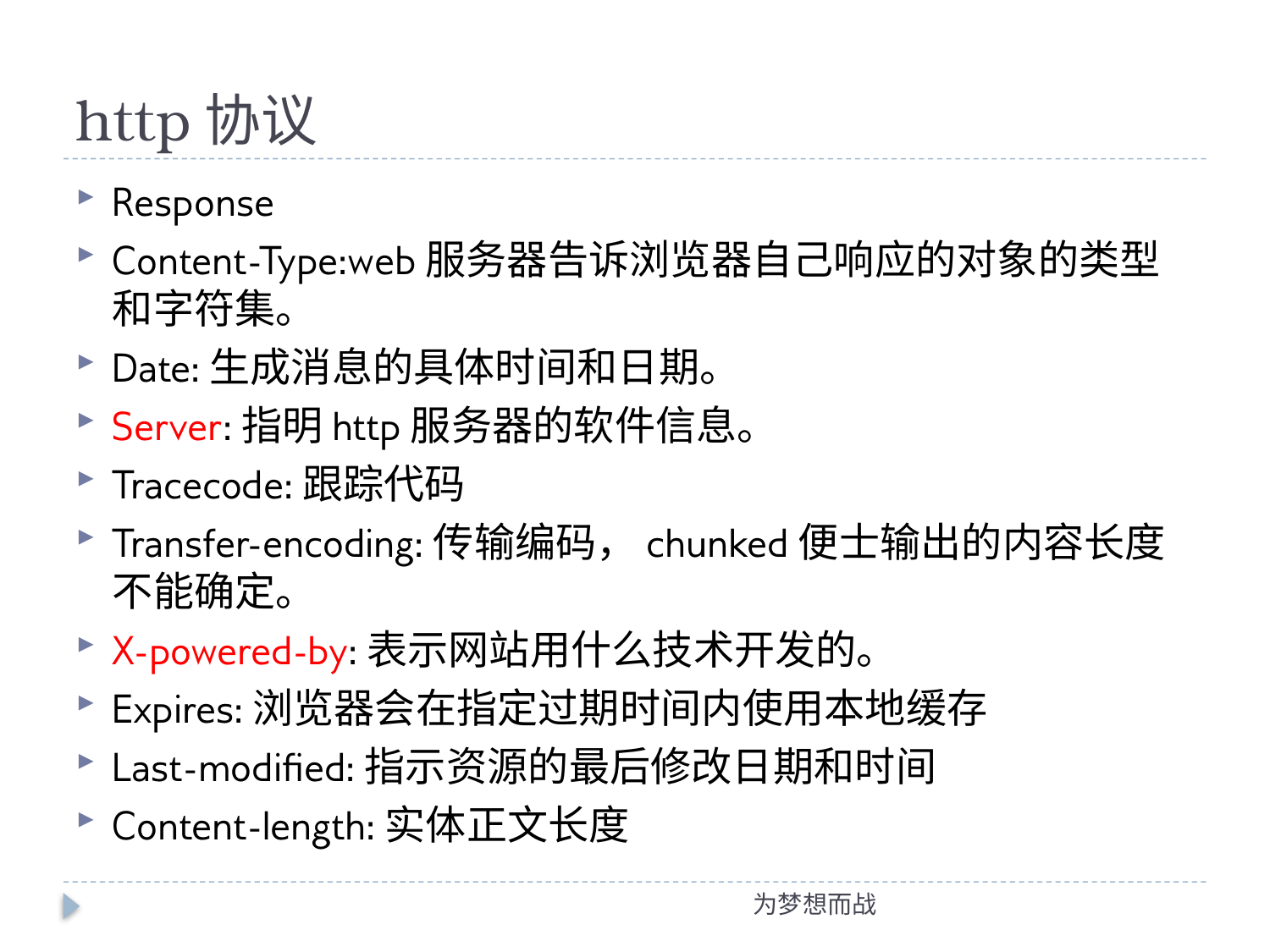

# http协议
Response
Content-Type:web服务器告诉浏览器自己响应的对象的类型和字符集。
Date:生成消息的具体时间和日期。
Server:指明http服务器的软件信息。
Tracecode:跟踪代码
Transfer-encoding:传输编码，chunked便士输出的内容长度不能确定。
X-powered-by:表示网站用什么技术开发的。
Expires:浏览器会在指定过期时间内使用本地缓存
Last-modified:指示资源的最后修改日期和时间
Content-length:实体正文长度

为梦想而战